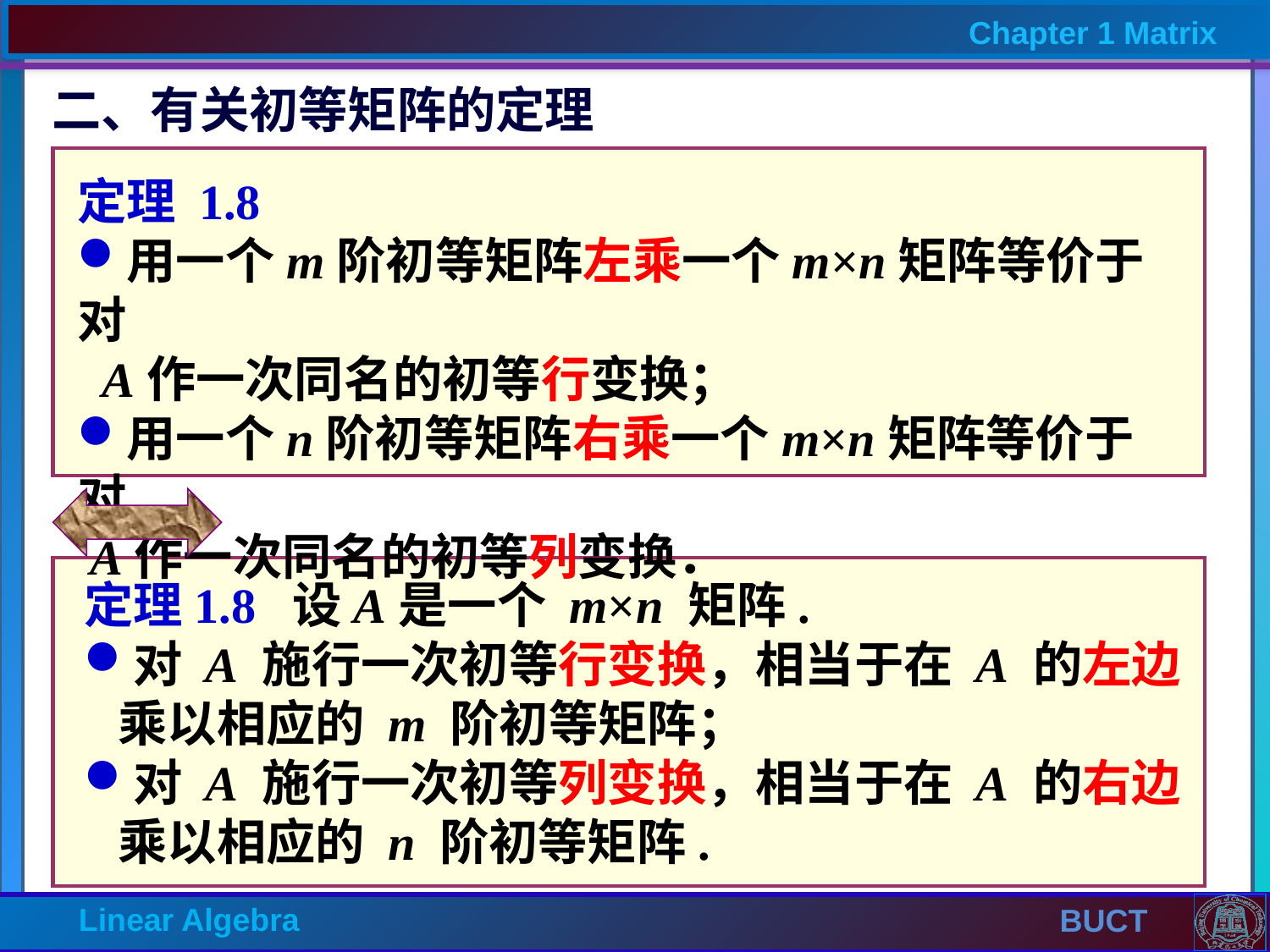

# 二、有关初等矩阵的定理

定理 1.8
用一个m阶初等矩阵左乘一个m×n矩阵等价于对
  A作一次同名的初等行变换；
用一个n阶初等矩阵右乘一个m×n矩阵等价于对
 A作一次同名的初等列变换．

定理1.8  设A是一个 m×n 矩阵.
对 A 施行一次初等行变换，相当于在 A 的左边
  乘以相应的 m 阶初等矩阵；
对 A 施行一次初等列变换，相当于在 A 的右边
  乘以相应的 n 阶初等矩阵.